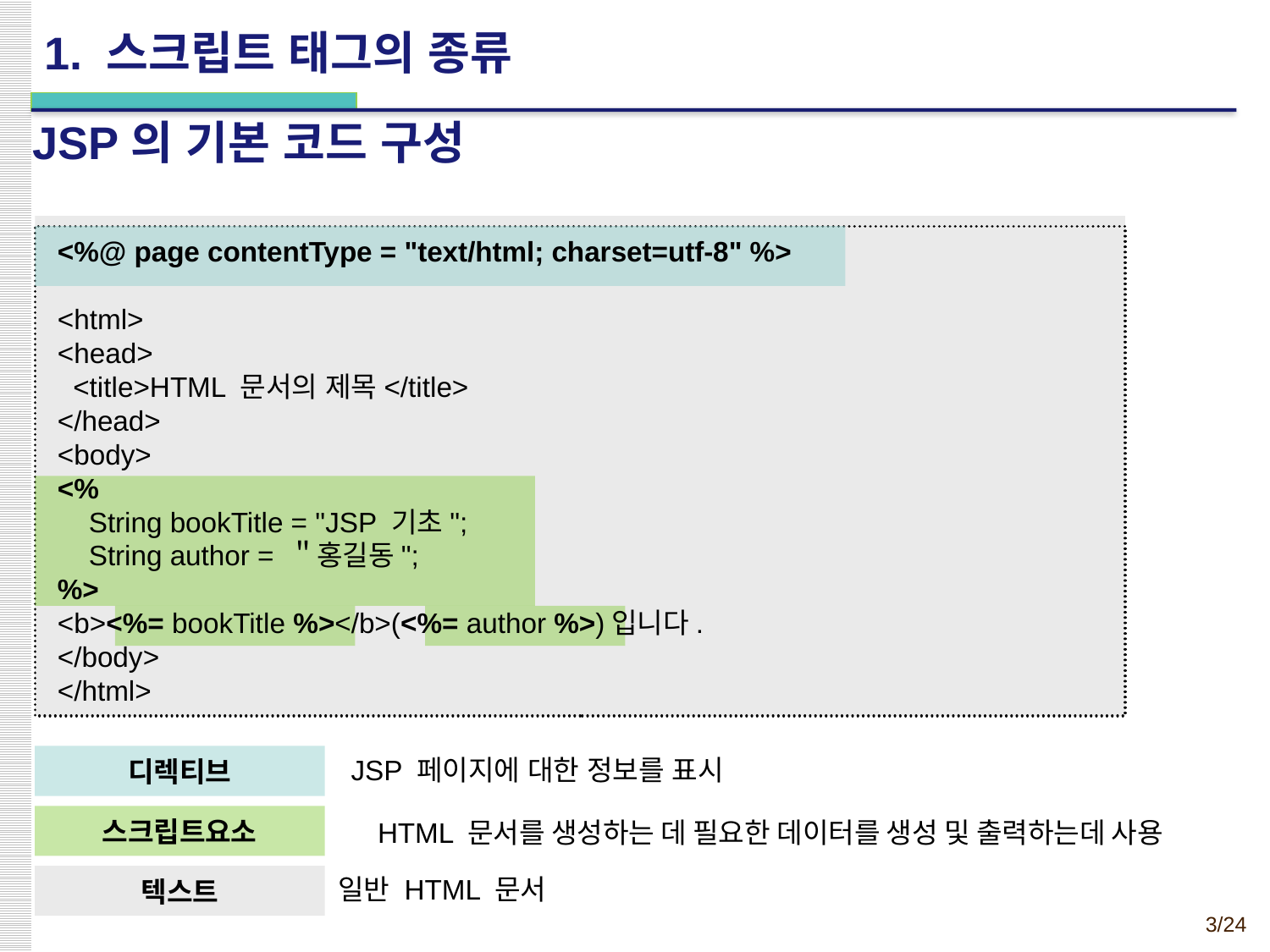

# 1. 스크립트 태그의 종류
JSP의 기본 코드 구성

<%@ page contentType = "text/html; charset=utf-8" %>

<html>
<head>
  <title>HTML 문서의 제목</title>
</head>
<body>
<%
    String bookTitle = "JSP 기초";
    String author = ＂홍길동";
%>
<b><%= bookTitle %></b>(<%= author %>)입니다.
</body>
</html>

디렉티브
JSP 페이지에 대한 정보를 표시
스크립트요소
HTML 문서를 생성하는 데 필요한 데이터를 생성 및 출력하는데 사용
텍스트
일반 HTML 문서